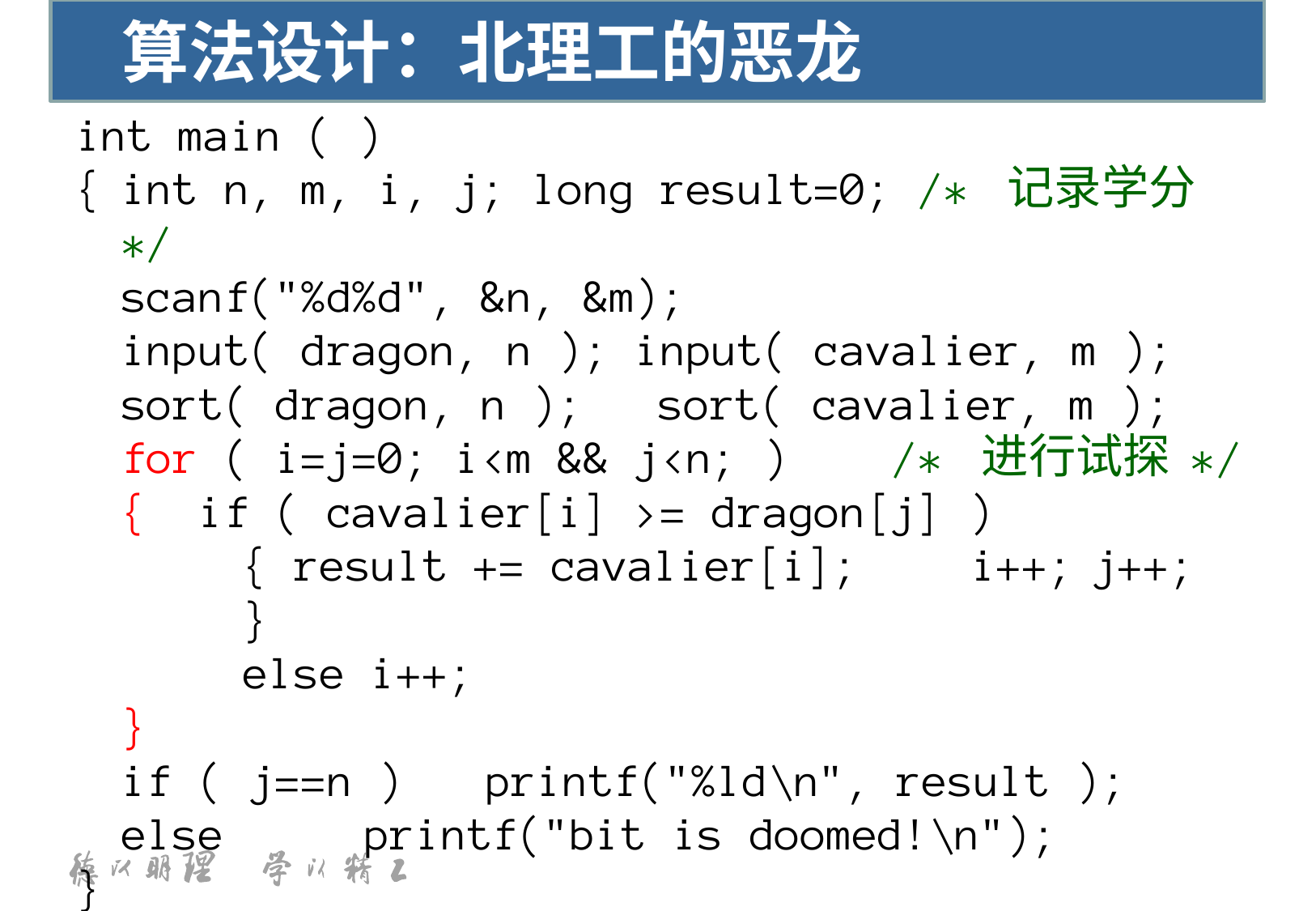

算法设计：北理工的恶龙
int main ( )
{	int n, m, i, j; long result=0; /* 记录学分*/
	scanf("%d%d", &n, &m);
	input( dragon, n ); input( cavalier, m );
	sort( dragon, n );	  sort( cavalier, m );
	for ( i=j=0; i<m && j<n; )    /* 进行试探 */
	{  if ( cavalier[i] >= dragon[j] )
		{ result += cavalier[i];	i++;	j++;
		}
		else i++;
	}
	if ( j==n )	printf("%ld\n", result );
	else		printf("bit is doomed!\n");
}
11